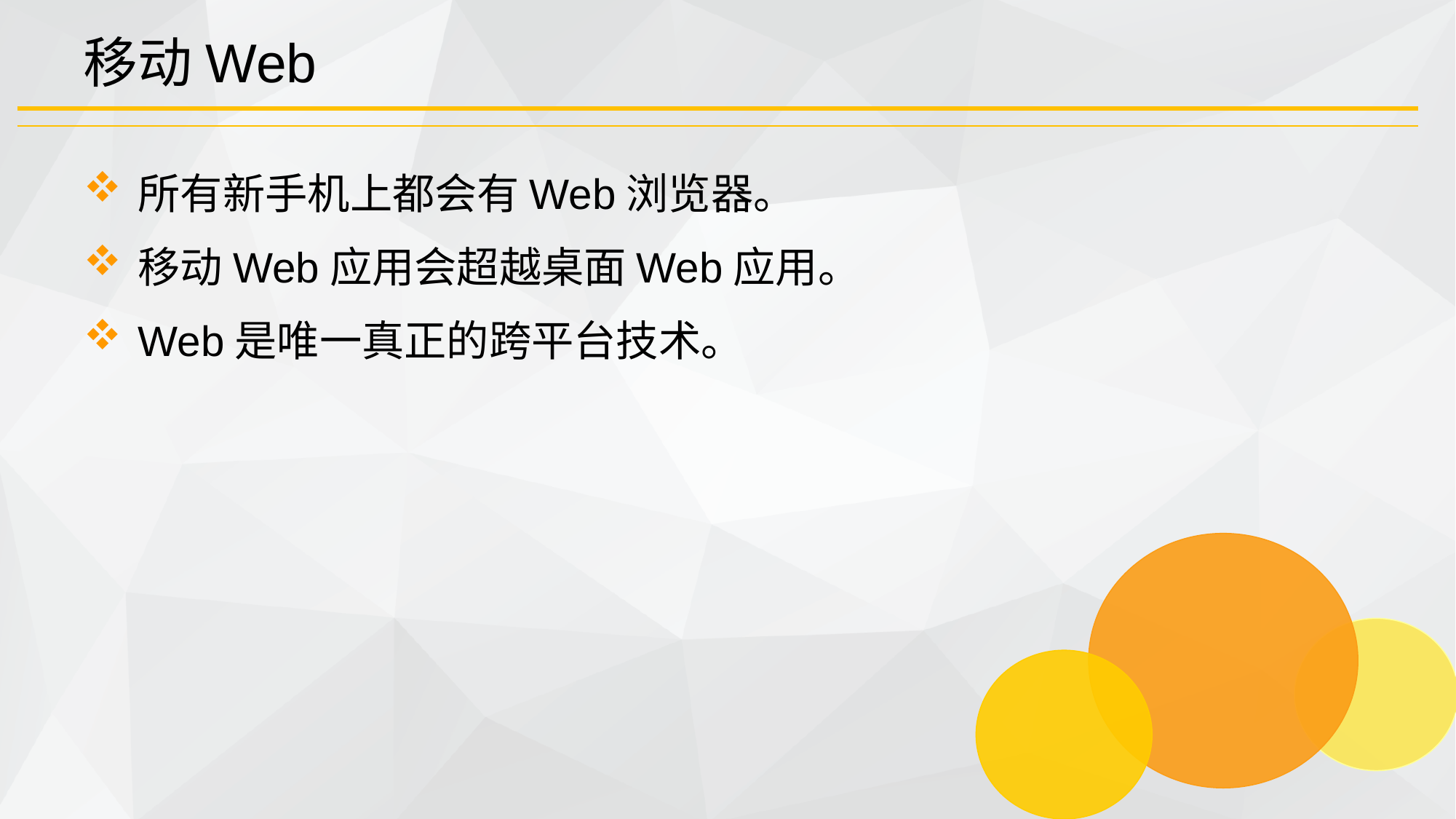

# 移动Web
所有新手机上都会有Web浏览器。
移动Web应用会超越桌面Web应用。
Web是唯一真正的跨平台技术。